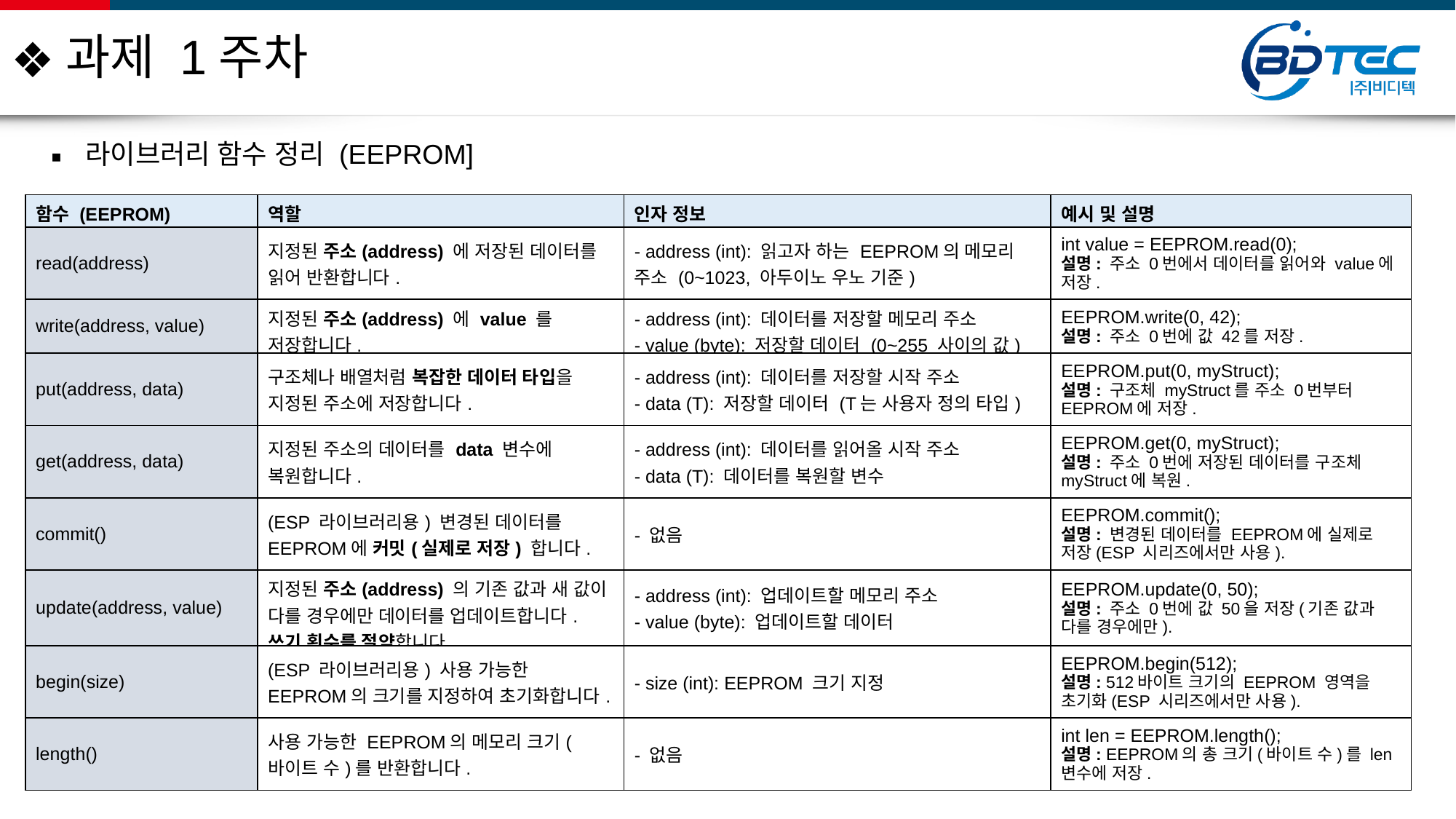

과제 1주차
라이브러리 함수 정리 (EEPROM]
| 함수 (EEPROM) | 역할 | 인자 정보 | 예시 및 설명 |
| --- | --- | --- | --- |
| read(address) | 지정된 주소(address) 에 저장된 데이터를 읽어 반환합니다. | - address (int): 읽고자 하는 EEPROM의 메모리 주소 (0~1023, 아두이노 우노 기준) | int value = EEPROM.read(0); 설명: 주소 0번에서 데이터를 읽어와 value에 저장. |
| write(address, value) | 지정된 주소(address) 에 value 를 저장합니다. | - address (int): 데이터를 저장할 메모리 주소 - value (byte): 저장할 데이터 (0~255 사이의 값) | EEPROM.write(0, 42); 설명: 주소 0번에 값 42를 저장. |
| put(address, data) | 구조체나 배열처럼 복잡한 데이터 타입을 지정된 주소에 저장합니다. | - address (int): 데이터를 저장할 시작 주소 - data (T): 저장할 데이터 (T는 사용자 정의 타입) | EEPROM.put(0, myStruct); 설명: 구조체 myStruct를 주소 0번부터 EEPROM에 저장. |
| get(address, data) | 지정된 주소의 데이터를 data 변수에 복원합니다. | - address (int): 데이터를 읽어올 시작 주소 - data (T): 데이터를 복원할 변수 | EEPROM.get(0, myStruct); 설명: 주소 0번에 저장된 데이터를 구조체 myStruct에 복원. |
| commit() | (ESP 라이브러리용) 변경된 데이터를 EEPROM에 커밋(실제로 저장) 합니다. | - 없음 | EEPROM.commit(); 설명: 변경된 데이터를 EEPROM에 실제로 저장(ESP 시리즈에서만 사용). |
| update(address, value) | 지정된 주소(address) 의 기존 값과 새 값이 다를 경우에만 데이터를 업데이트합니다. 쓰기 횟수를 절약합니다. | - address (int): 업데이트할 메모리 주소 - value (byte): 업데이트할 데이터 | EEPROM.update(0, 50); 설명: 주소 0번에 값 50을 저장(기존 값과 다를 경우에만). |
| begin(size) | (ESP 라이브러리용) 사용 가능한 EEPROM의 크기를 지정하여 초기화합니다. | - size (int): EEPROM 크기 지정 | EEPROM.begin(512); 설명: 512바이트 크기의 EEPROM 영역을 초기화(ESP 시리즈에서만 사용). |
| length() | 사용 가능한 EEPROM의 메모리 크기(바이트 수)를 반환합니다. | - 없음 | int len = EEPROM.length(); 설명: EEPROM의 총 크기(바이트 수)를 len 변수에 저장. |